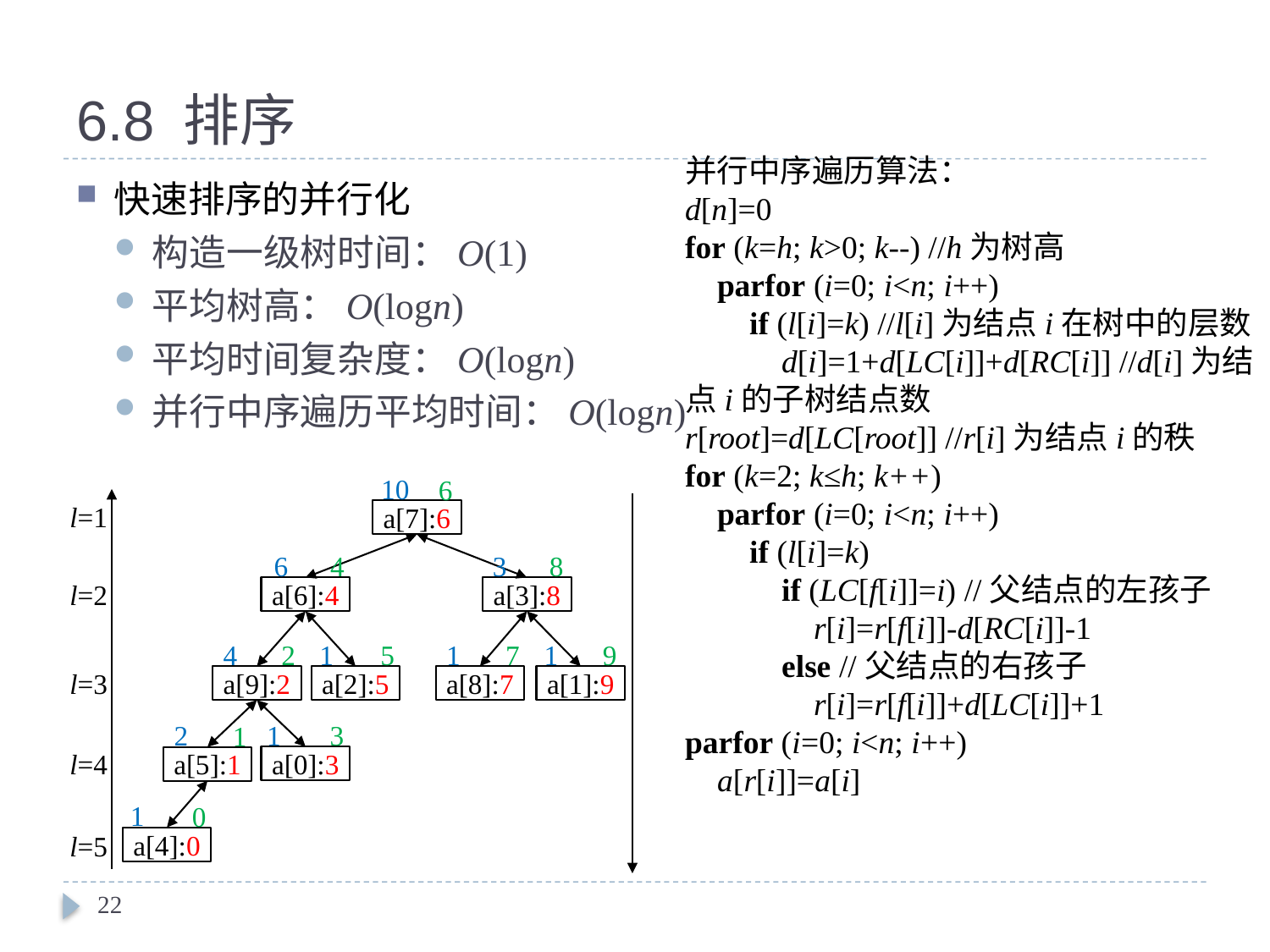

# 6.8 排序
并行中序遍历算法：
d[n]=0
for (k=h; k>0; k--) //h为树高
    parfor (i=0; i<n; i++)
        if (l[i]=k) //l[i]为结点i在树中的层数
            d[i]=1+d[LC[i]]+d[RC[i]] //d[i]为结点i的子树结点数
r[root]=d[LC[root]] //r[i]为结点i的秩
for (k=2; k≤h; k++)
    parfor (i=0; i<n; i++)
        if (l[i]=k)
            if (LC[f[i]]=i) //父结点的左孩子
                r[i]=r[f[i]]-d[RC[i]]-1
            else //父结点的右孩子
                r[i]=r[f[i]]+d[LC[i]]+1
parfor (i=0; i<n; i++)
    a[r[i]]=a[i]
快速排序的并行化
构造一级树时间：O(1)
平均树高：O(logn)
平均时间复杂度：O(logn)
并行中序遍历平均时间：O(logn)
10
6
l=1
a[7]:6
6
4
3
8
l=2
a[6]:4
a[3]:8
7
2
5
1
9
4
1
1
l=3
a[9]:2
a[2]:5
a[8]:7
a[1]:9
1
3
2
1
l=4
a[0]:3
a[5]:1
1
0
l=5
a[4]:0
22